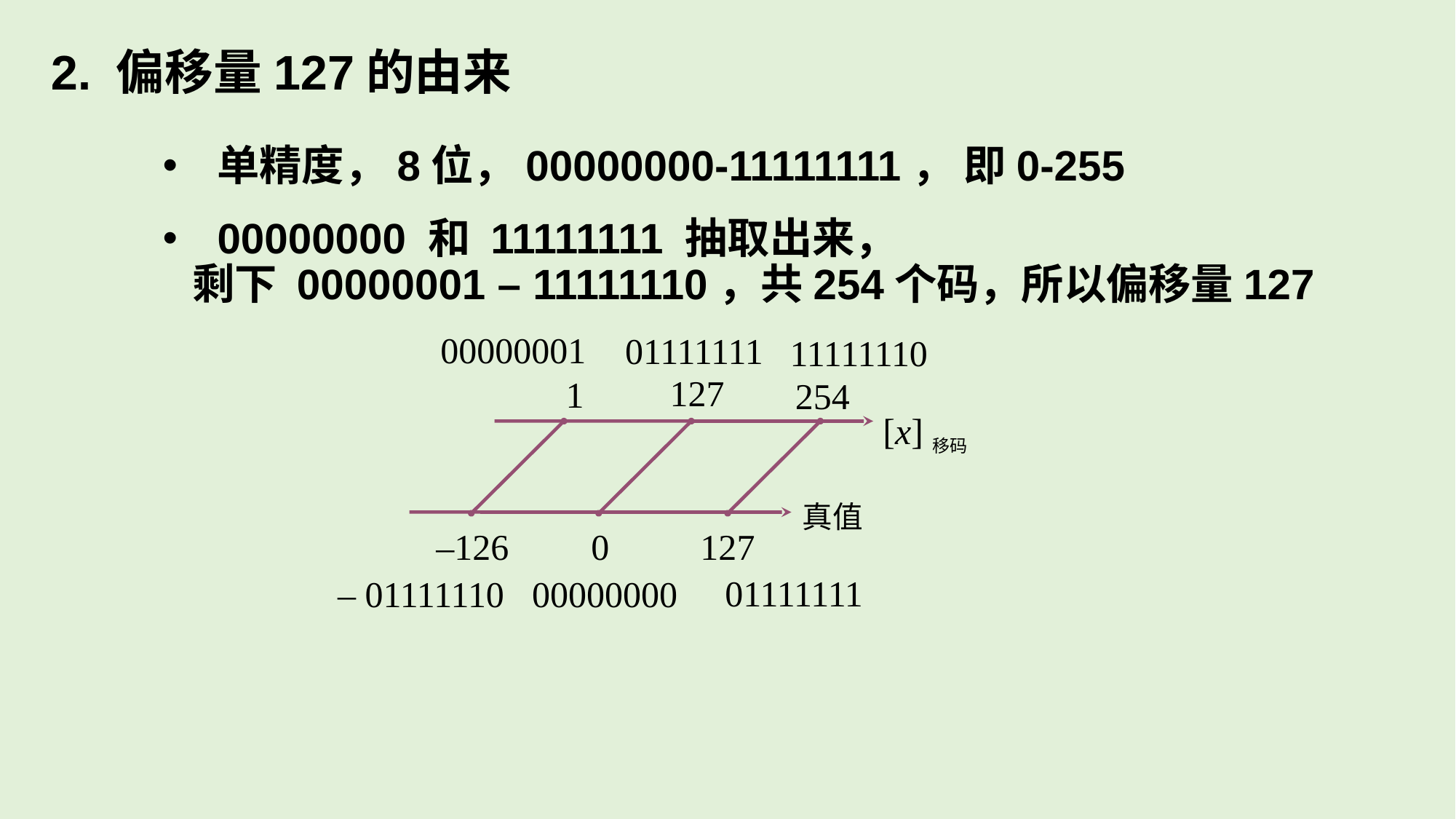

2. 偏移量127的由来
单精度，8位，00000000-11111111， 即0-255
00000000 和 11111111 抽取出来，
  剩下 00000001 – 11111110，共254个码，所以偏移量127
00000001
01111111
11111110
127
1
254
[x]移码

真值

–126
0
127
01111111
00000000
– 01111110